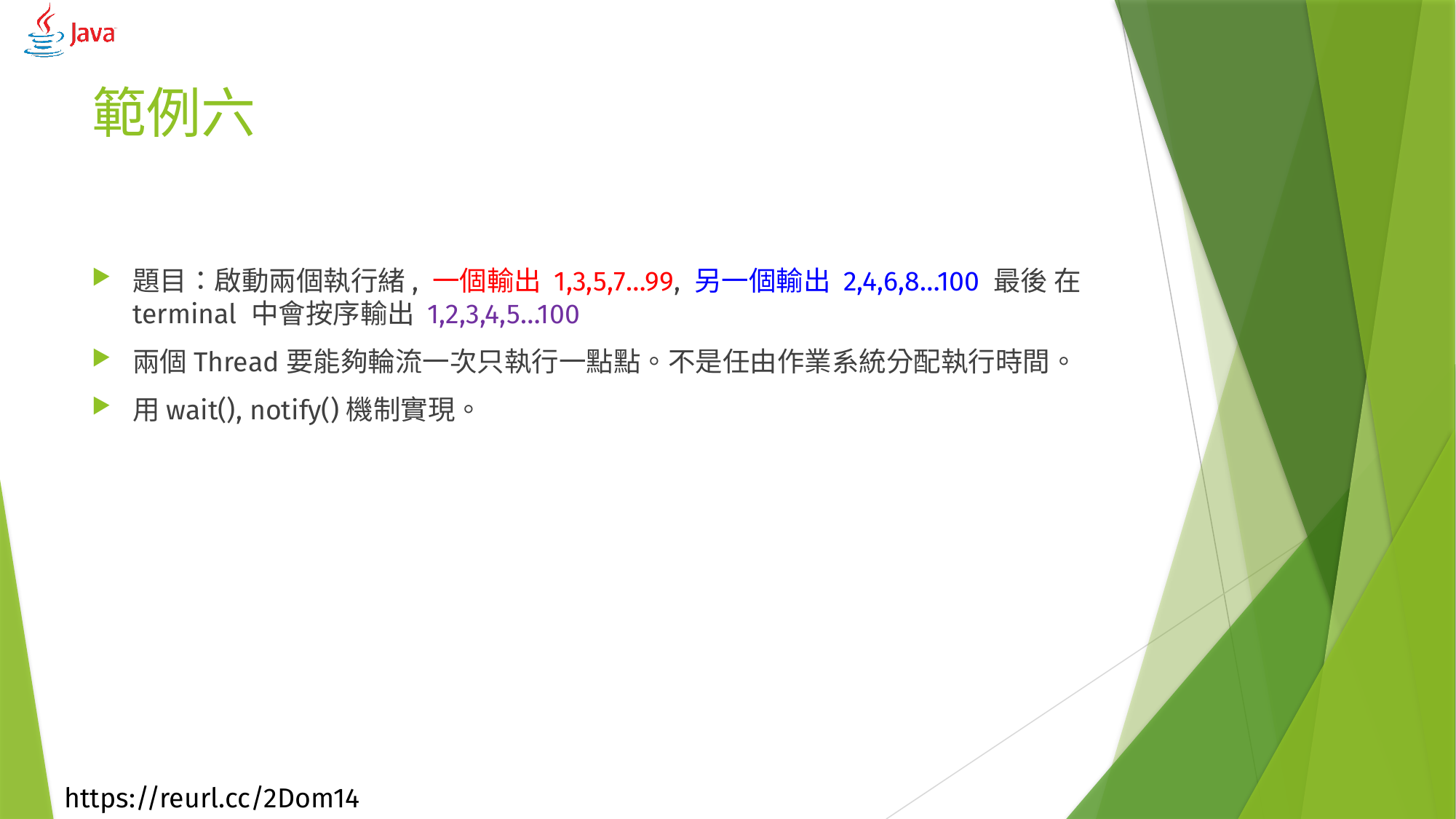

# 範例六
題目：啟動兩個執行緒, 一個輸出 1,3,5,7…99, 另一個輸出 2,4,6,8…100 最後 在terminal 中會按序輸出 1,2,3,4,5…100
兩個Thread要能夠輪流一次只執行一點點。不是任由作業系統分配執行時間。
用wait(), notify()機制實現。